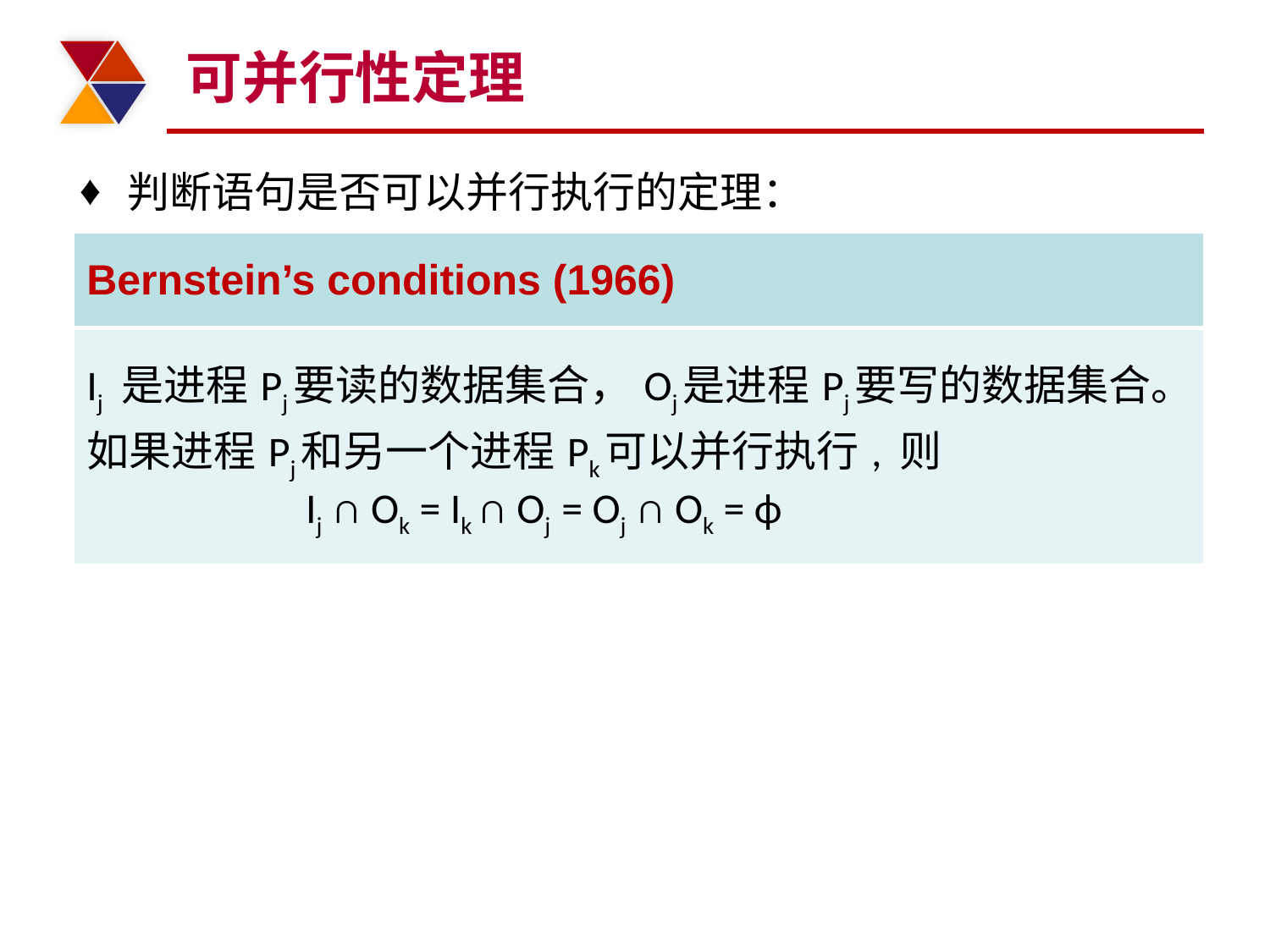

# 可并行性定理
判断语句是否可以并行执行的定理：

| Bernstein’s conditions (1966) |
| --- |
| Ij 是进程Pj要读的数据集合，Oj是进程Pj要写的数据集合。如果进程Pj和另一个进程Pk可以并行执行, 则 Ij ∩ Ok = Ik ∩ Oj = Oj ∩ Ok = ϕ |